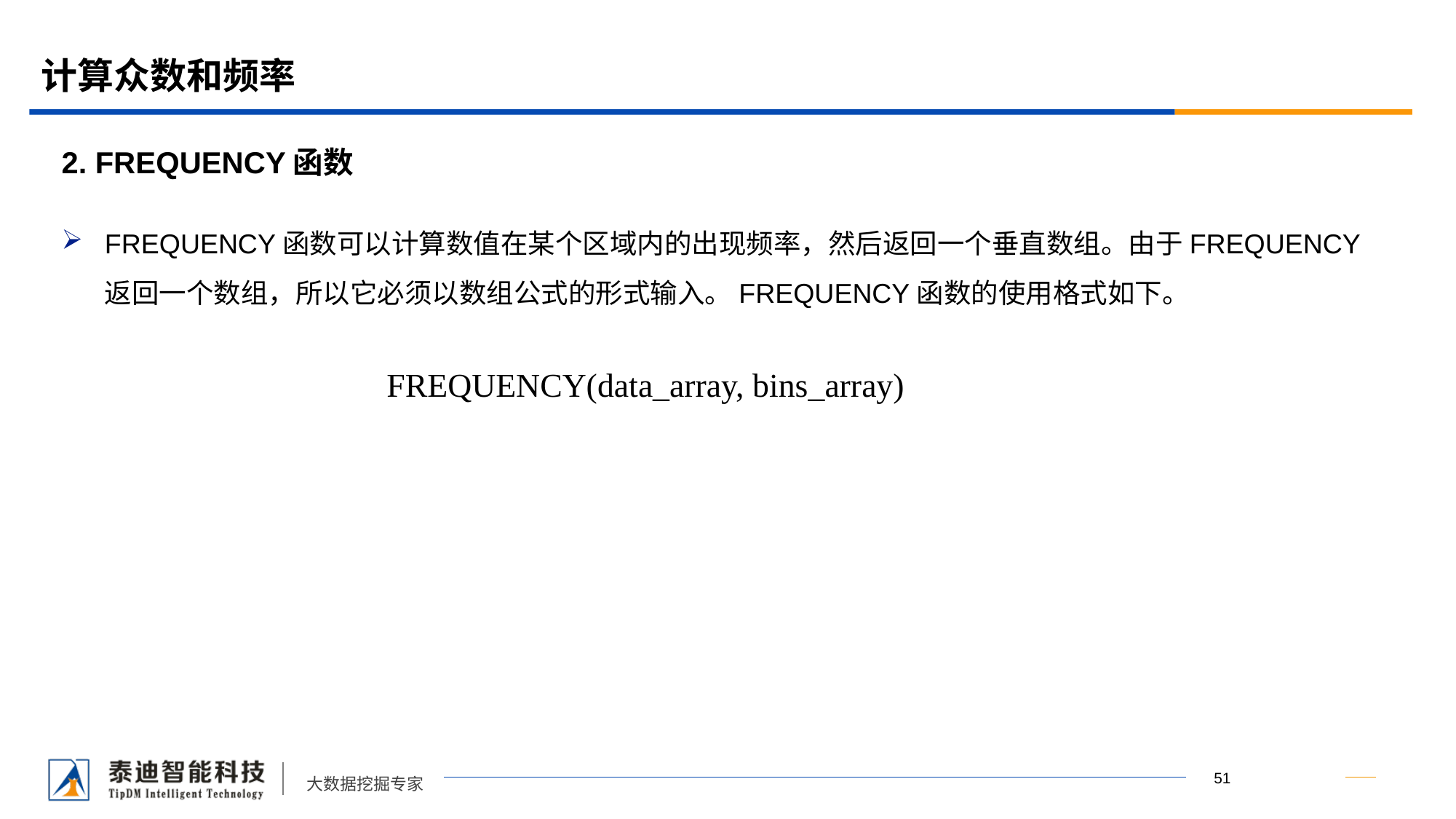

# 计算众数和频率
2. FREQUENCY函数
FREQUENCY函数可以计算数值在某个区域内的出现频率，然后返回一个垂直数组。由于FREQUENCY返回一个数组，所以它必须以数组公式的形式输入。FREQUENCY函数的使用格式如下。
FREQUENCY(data_array, bins_array)